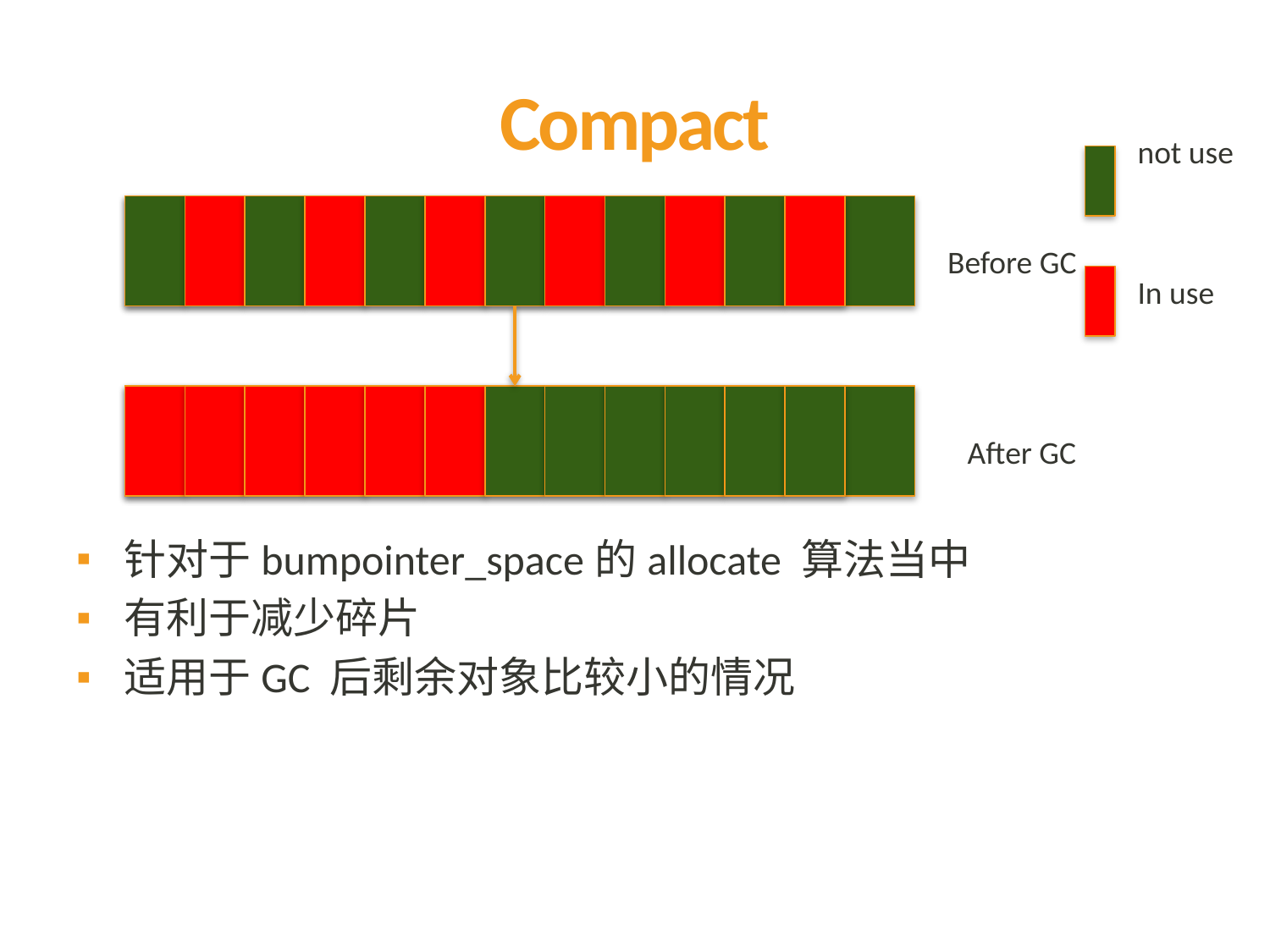

# Compact
not use

Before GC

In use

After GC
针对于bumpointer_space的allocate 算法当中
有利于减少碎片
适用于GC 后剩余对象比较小的情况